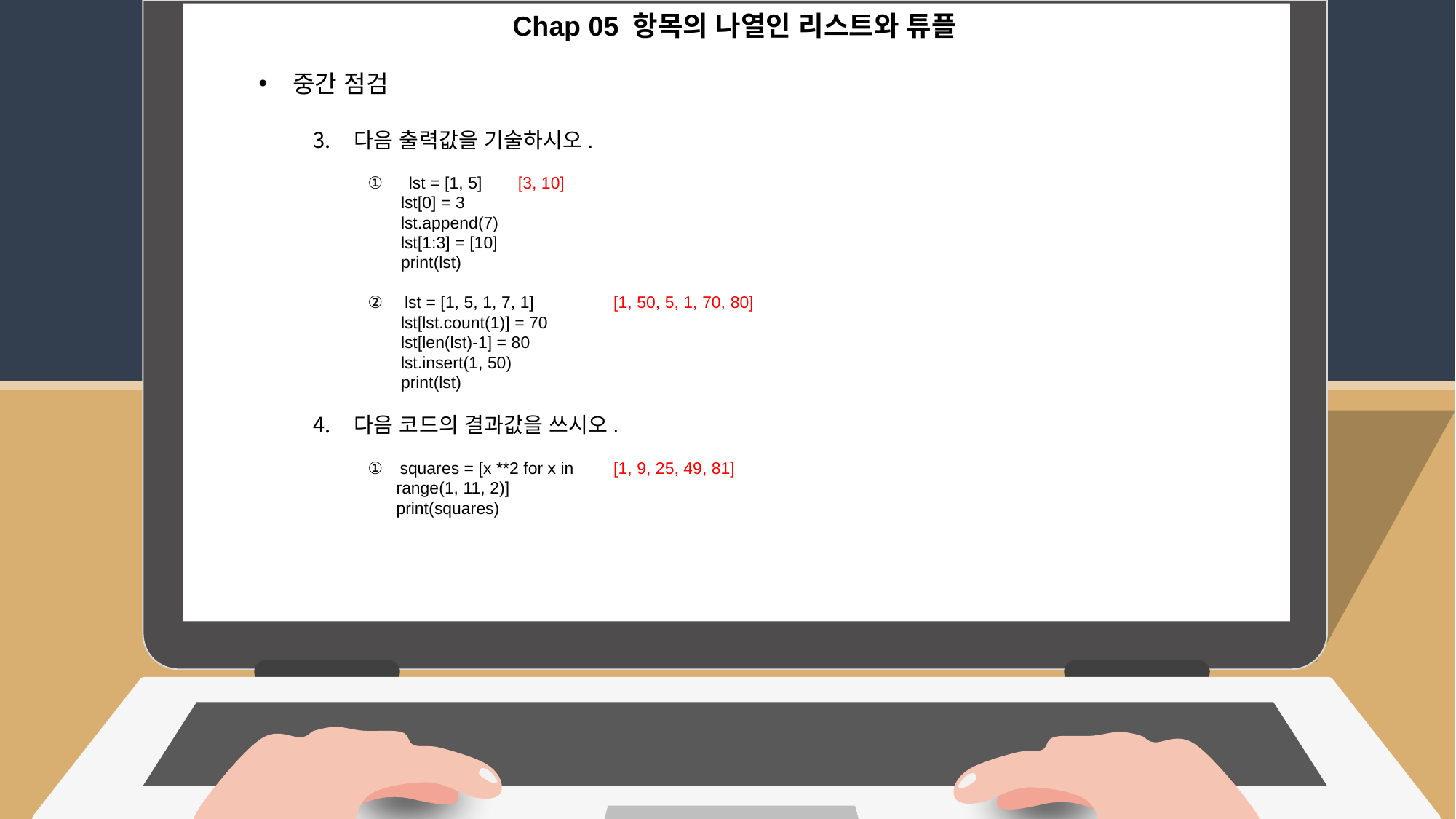

Chap 05 항목의 나열인 리스트와 튜플
중간 점검

다음 출력값을 기술하시오.

lst = [1, 5]	[3, 10]
       lst[0] = 3
       lst.append(7)
       lst[1:3] = [10]
       print(lst)

  lst = [1, 5, 1, 7, 1]	[1, 50, 5, 1, 70, 80]
       lst[lst.count(1)] = 70
       lst[len(lst)-1] = 80
       lst.insert(1, 50)
       print(lst)

다음 코드의 결과값을 쓰시오.

 squares = [x **2 for x in	[1, 9, 25, 49, 81]
      range(1, 11, 2)]
      print(squares)